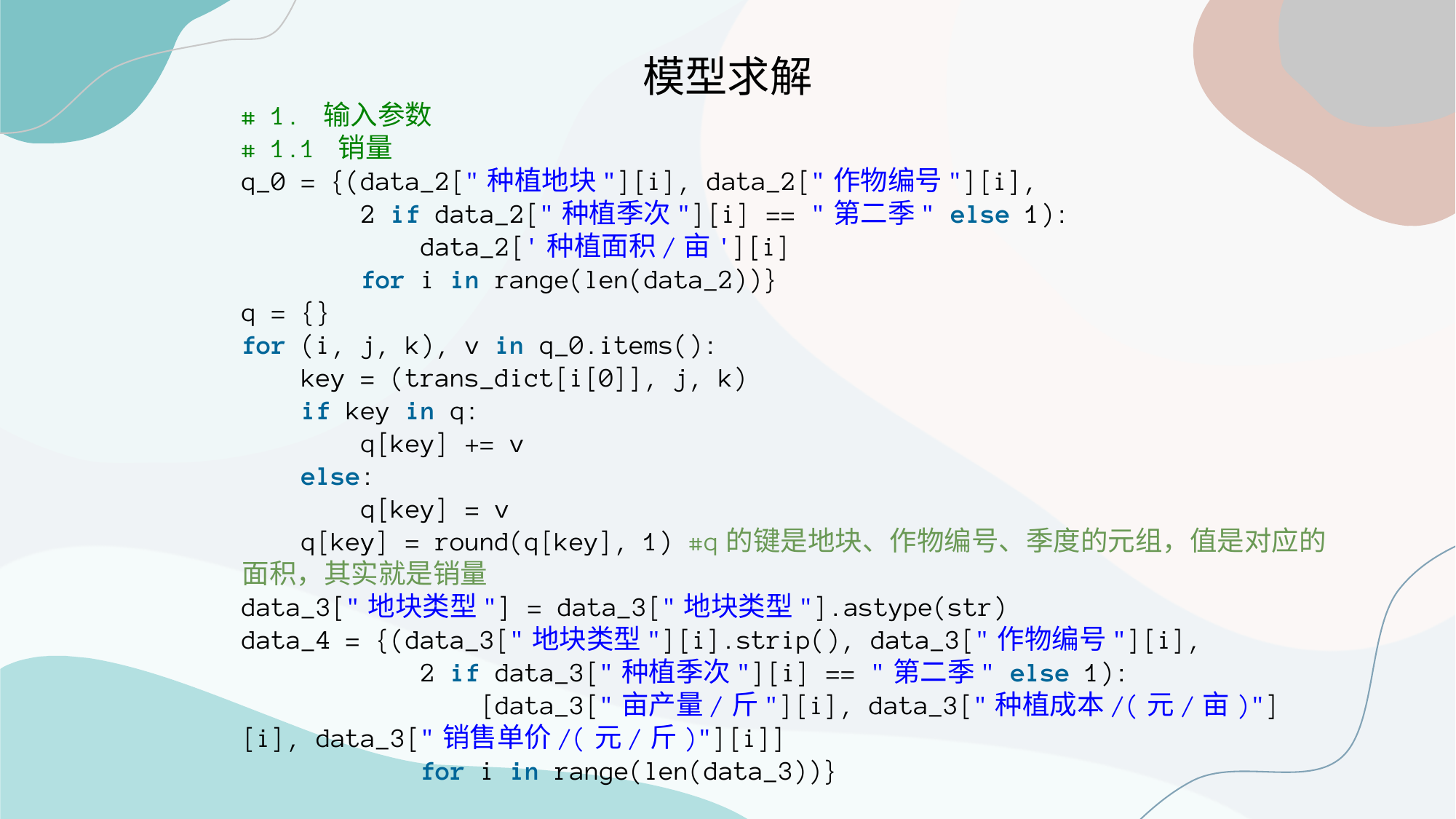

模型求解
# 1. 输⼊参数
# 1.1 销量
q_0 = {(data_2["种植地块"][i], data_2["作物编号"][i],
        2 if data_2["种植季次"][i] == "第二季" else 1):
            data_2['种植面积/亩'][i]
        for i in range(len(data_2))}
q = {}
for (i, j, k), v in q_0.items():
    key = (trans_dict[i[0]], j, k)
    if key in q:
        q[key] += v
    else:
        q[key] = v
    q[key] = round(q[key], 1) #q的键是地块、作物编号、季度的元组，值是对应的面积，其实就是销量
data_3["地块类型"] = data_3["地块类型"].astype(str)
data_4 = {(data_3["地块类型"][i].strip(), data_3["作物编号"][i],
            2 if data_3["种植季次"][i] == "第二季" else 1):
                [data_3["亩产量/斤"][i], data_3["种植成本/(元/亩)"][i], data_3["销售单价/(元/斤)"][i]]
            for i in range(len(data_3))}